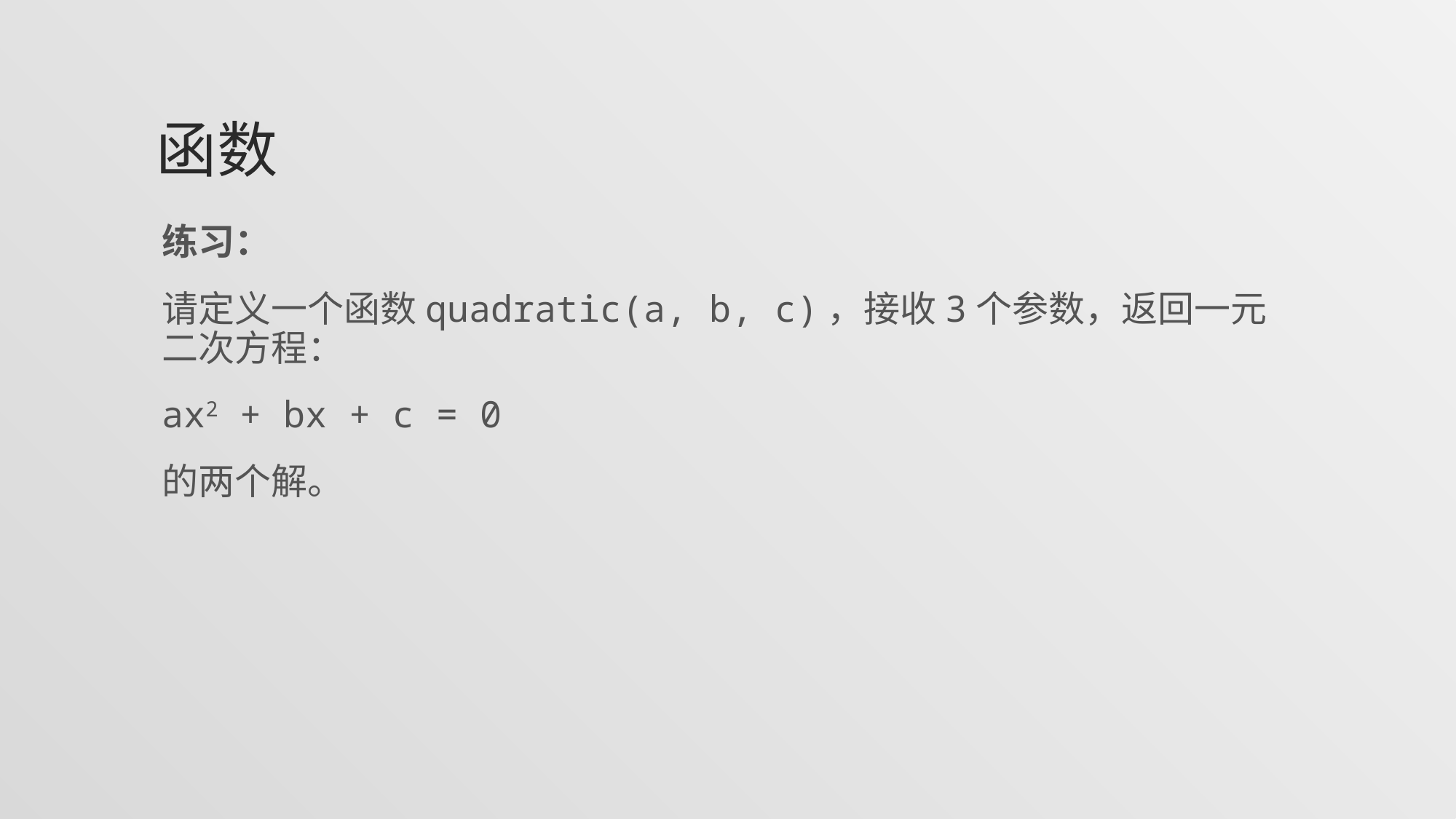

# 函数
练习：
请定义一个函数quadratic(a, b, c)，接收3个参数，返回一元二次方程：
ax2 + bx + c = 0
的两个解。